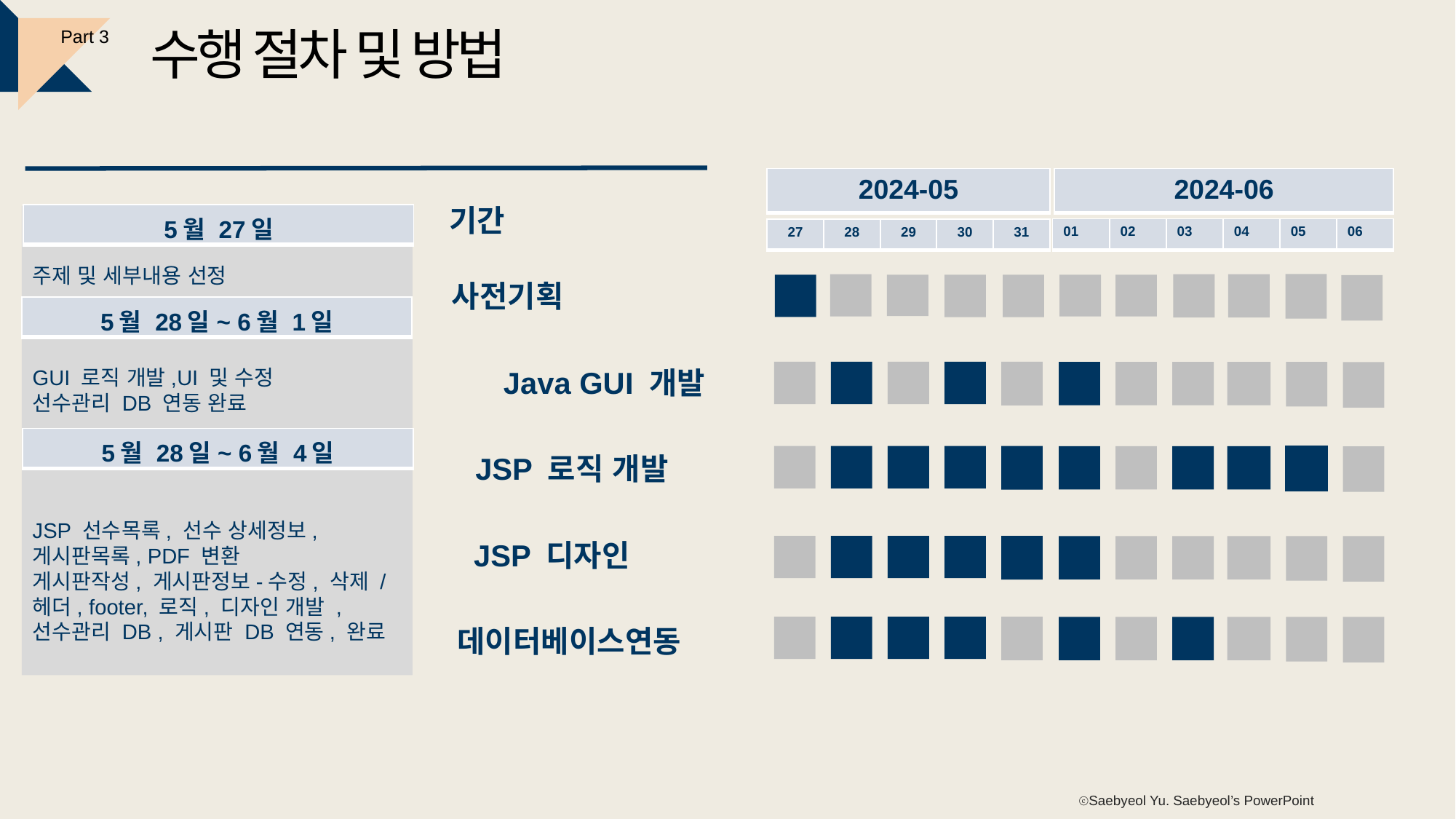

수행 절차 및 방법

Part 3
| 2024-05 |
| --- |
| 2024-06 |
| --- |
기간
| 5월 27일 |
| --- |

주제 및 세부내용 선정

GUI 로직 개발,UI 및 수정
선수관리 DB 연동 완료

JSP 선수목록, 선수 상세정보,
게시판목록, PDF 변환
게시판작성, 게시판정보-수정, 삭제 / 헤더, footer, 로직, 디자인 개발 , 선수관리 DB , 게시판 DB 연동, 완료
| 01 | 02 | 03 | 04 | 05 | 06 |
| --- | --- | --- | --- | --- | --- |
| 27 | 28 | 29 | 30 | 31 |
| --- | --- | --- | --- | --- |
사전기획
Java GUI 개발
JSP 로직 개발
JSP 디자인
데이터베이스연동

| 5월 28일~ 6월 1일 |
| --- |

| 5월 28일~ 6월 4일 |
| --- |